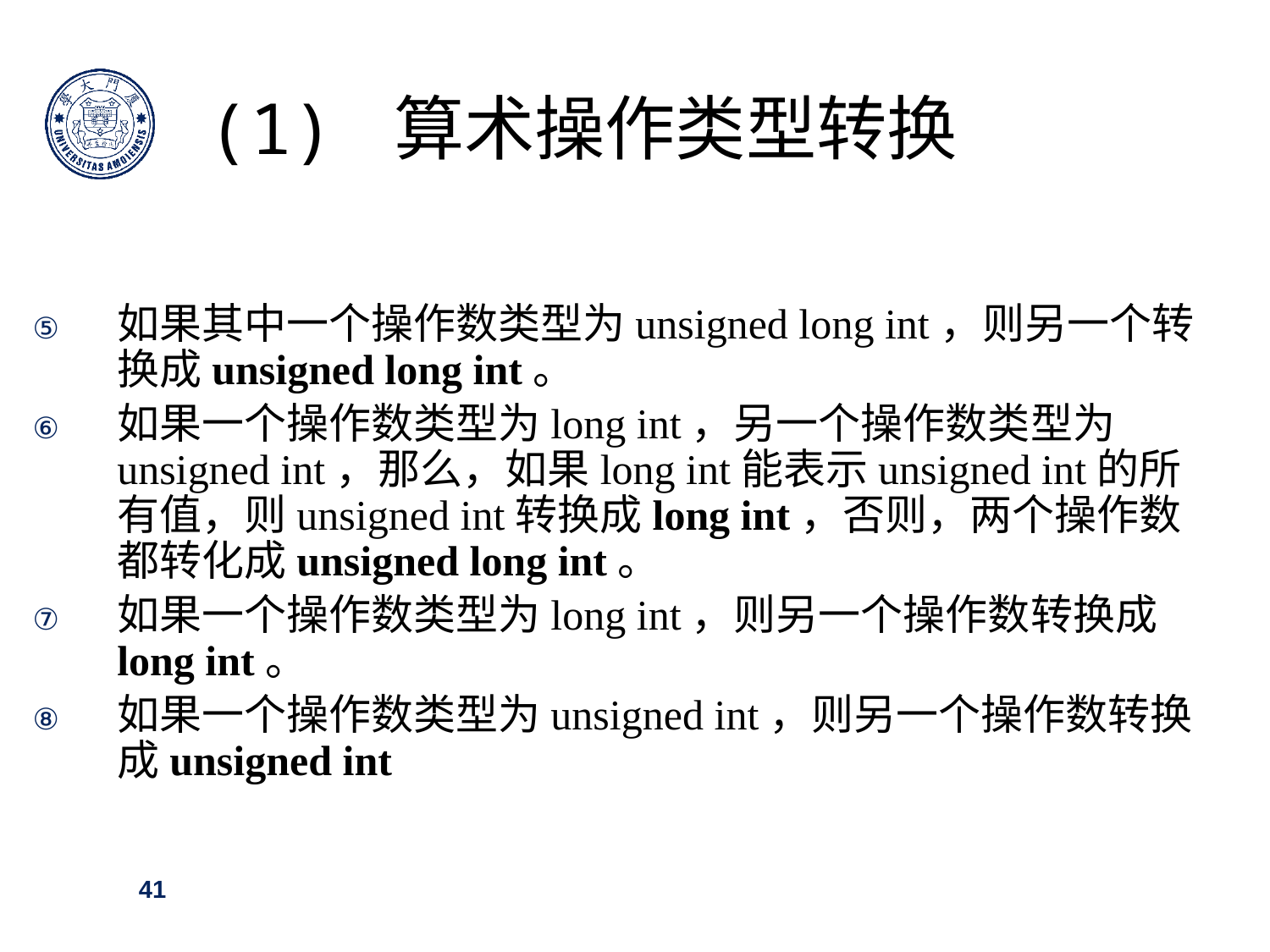

(1) 算术操作类型转换
如果其中一个操作数类型为unsigned long int，则另一个转换成unsigned long int。
如果一个操作数类型为long int，另一个操作数类型为unsigned int，那么，如果long int能表示unsigned int的所有值，则unsigned int转换成long int，否则，两个操作数都转化成unsigned long int。
如果一个操作数类型为long int，则另一个操作数转换成long int。
如果一个操作数类型为unsigned int，则另一个操作数转换成unsigned int
41